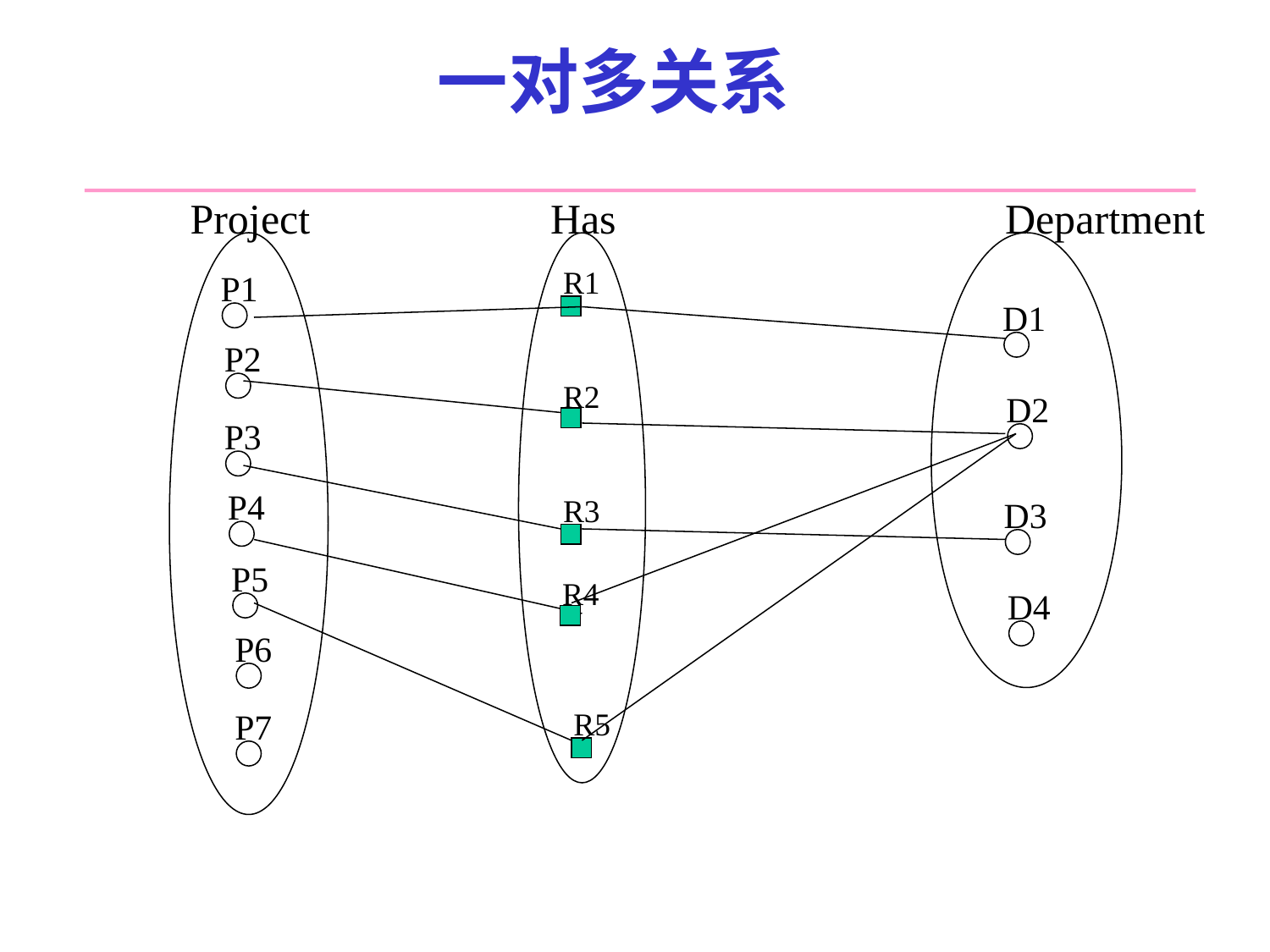

# 一对多关系
Project
Has
Department

R1
P1
D1

P2

R2

D2

P3

P4
R3
D3

P5
R4
D4

P6

P7
R5